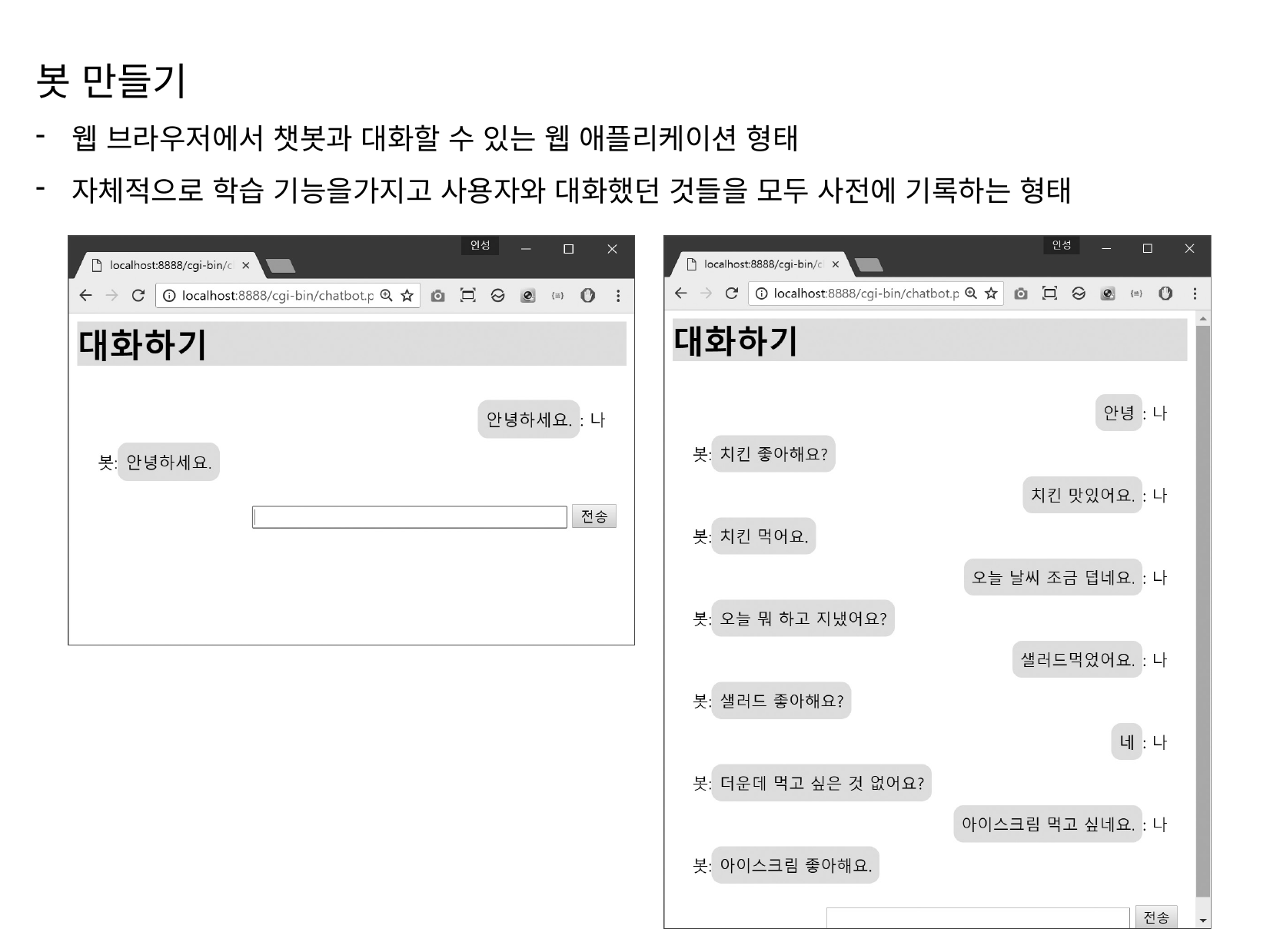

봇 만들기
웹 브라우저에서 챗봇과 대화할 수 있는 웹 애플리케이션 형태
자체적으로 학습 기능을가지고 사용자와 대화했던 것들을 모두 사전에 기록하는 형태